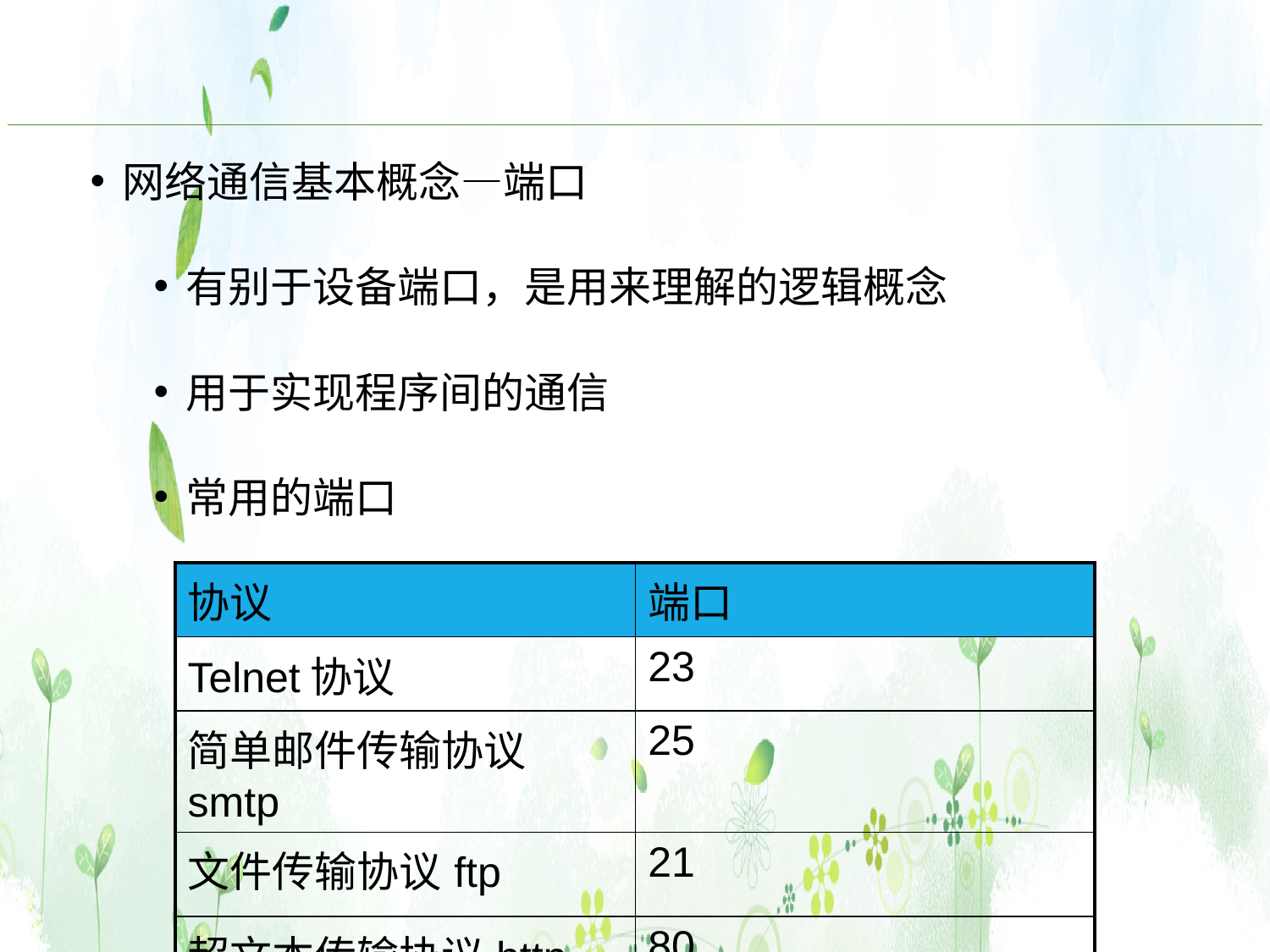

网络通信基本概念—端口
有别于设备端口，是用来理解的逻辑概念
用于实现程序间的通信
常用的端口

| 协议 | 端口 |
| --- | --- |
| Telnet协议 | 23 |
| 简单邮件传输协议smtp | 25 |
| 文件传输协议ftp | 21 |
| 超文本传输协议http | 80 |